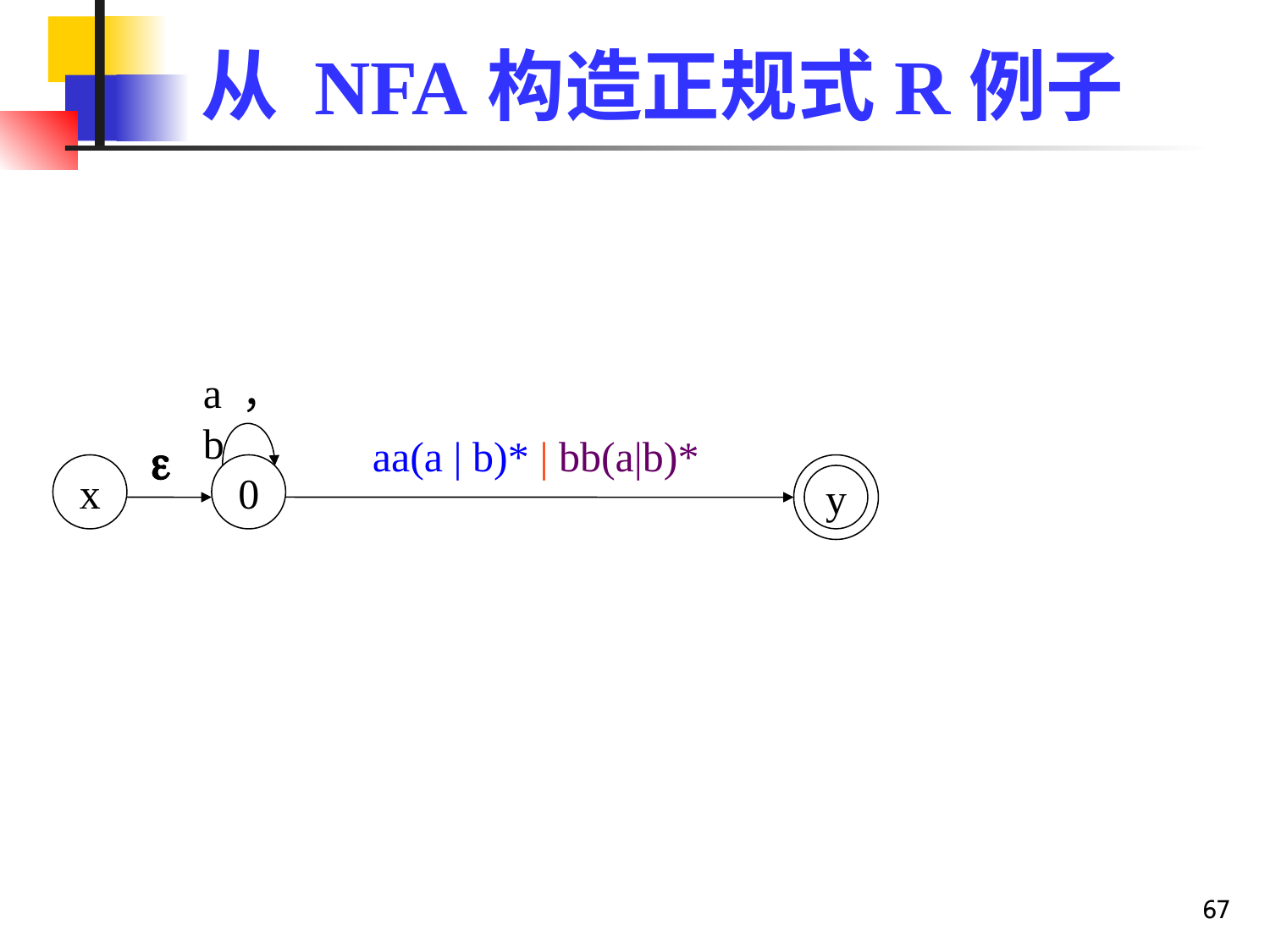

# 从 NFA构造正规式R例子
a，b
ε
aa(a | b)* | bb(a|b)*
x
0

y

67